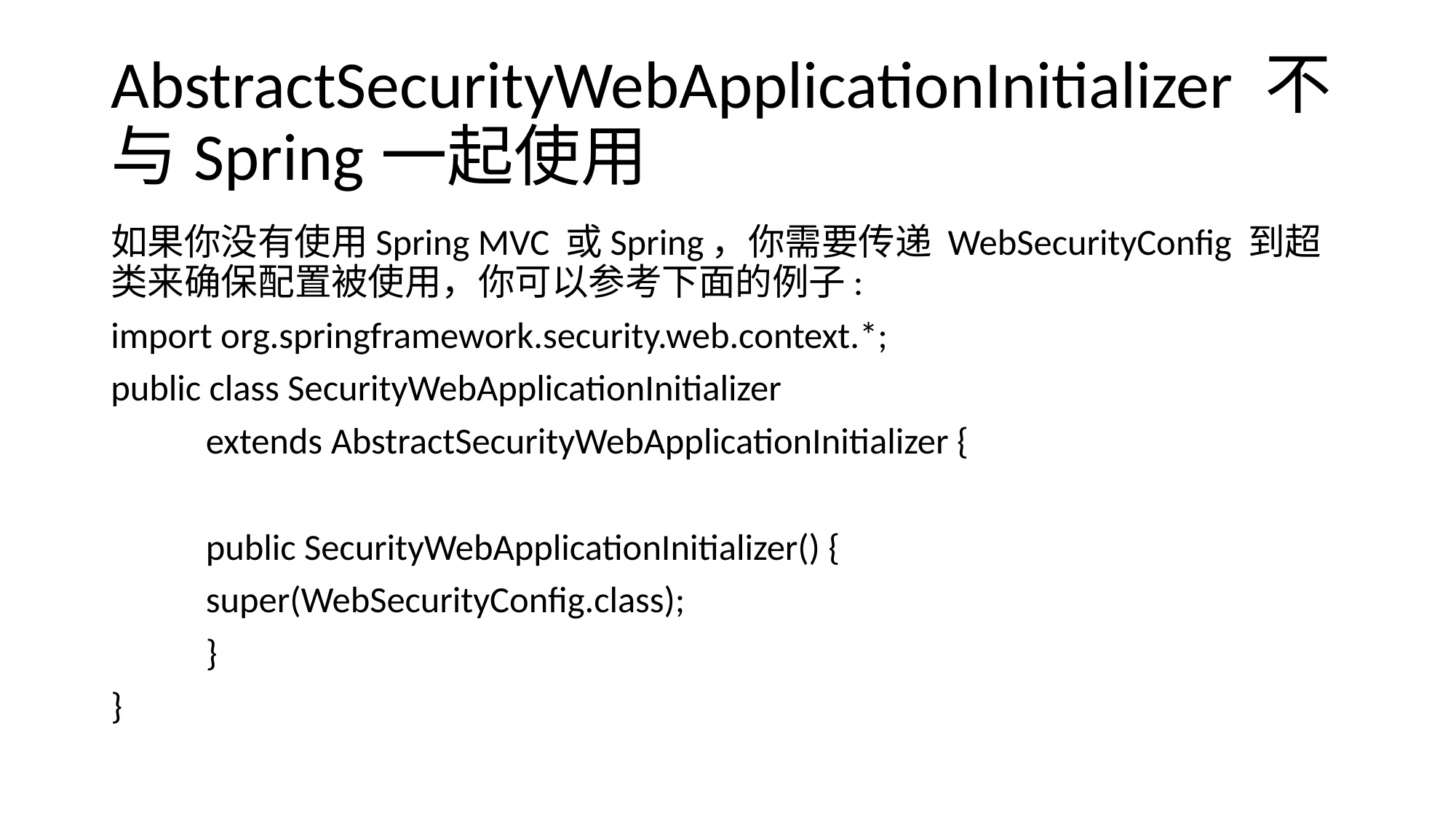

# AbstractSecurityWebApplicationInitializer 不与Spring一起使用
如果你没有使用Spring MVC 或Spring，你需要传递 WebSecurityConfig 到超类来确保配置被使用，你可以参考下面的例子:
import org.springframework.security.web.context.*;
public class SecurityWebApplicationInitializer
	extends AbstractSecurityWebApplicationInitializer {

	public SecurityWebApplicationInitializer() {
		super(WebSecurityConfig.class);
	}
}